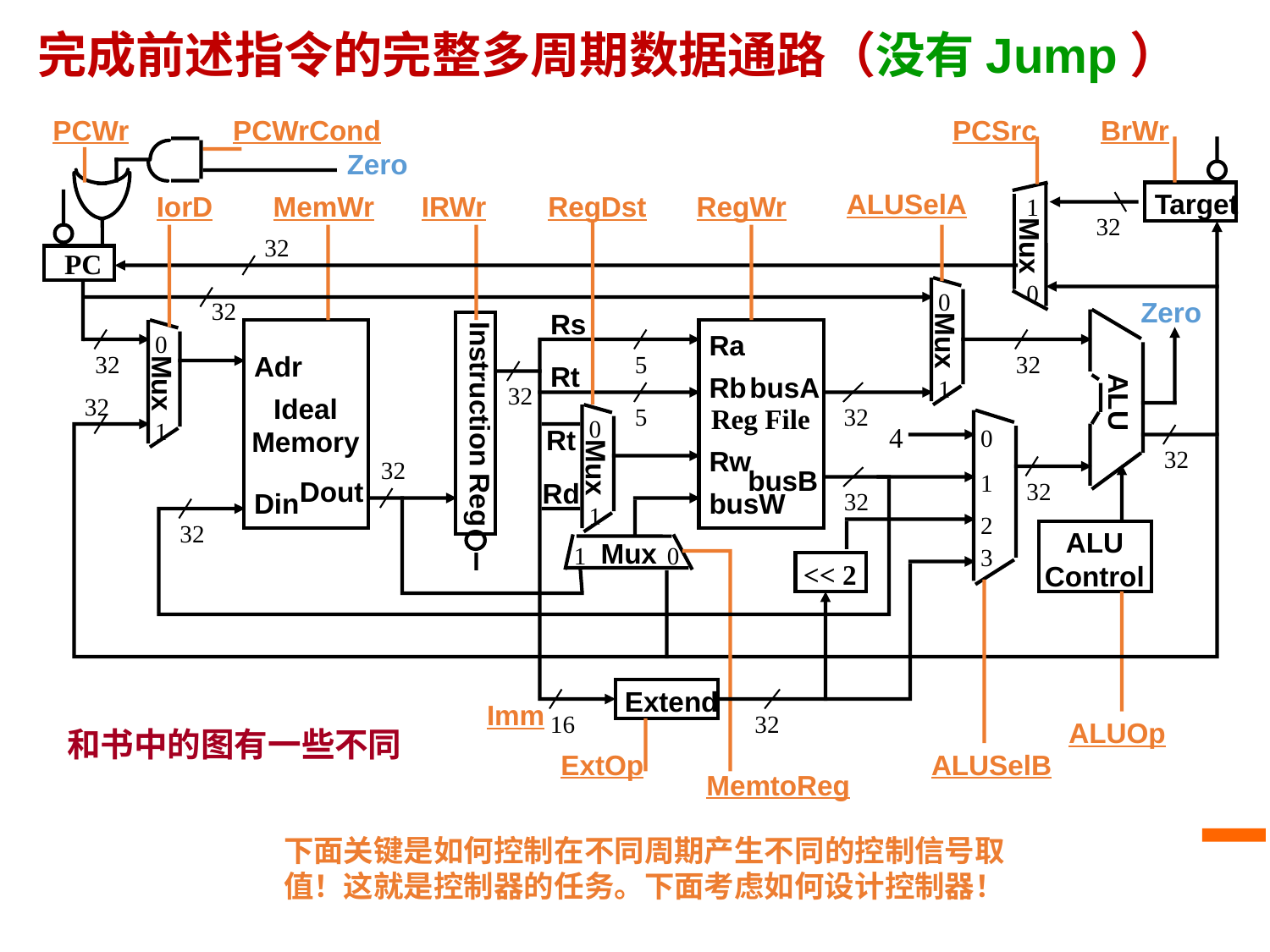

# 完成前述指令的完整多周期数据通路（没有Jump）
PCWr
PCWrCond
PCSrc
BrWr

Zero

ALUSelA
Target

IorD
MemWr
IRWr
RegDst
RegWr
1

32

Mux

32
PC

0

0

Mux
1

Zero
32

Rs

ALU

0

Mux
1

Ra

32
Adr
5
32
Rt

Rb
busA

32

Ideal
Memory
32

Reg File
5
32
Instruction Reg

0

Mux
1

4

Rt
0

Rw
32
32

32
busB
1

Dout
Rd

Din
busW
32

2

32

ALU
Control

Mux
1
0

3

<< 2

Extend

16

Imm

32
ALUOp
和书中的图有一些不同

ExtOp
ALUSelB
MemtoReg
下面关键是如何控制在不同周期产生不同的控制信号取值！这就是控制器的任务。下面考虑如何设计控制器！